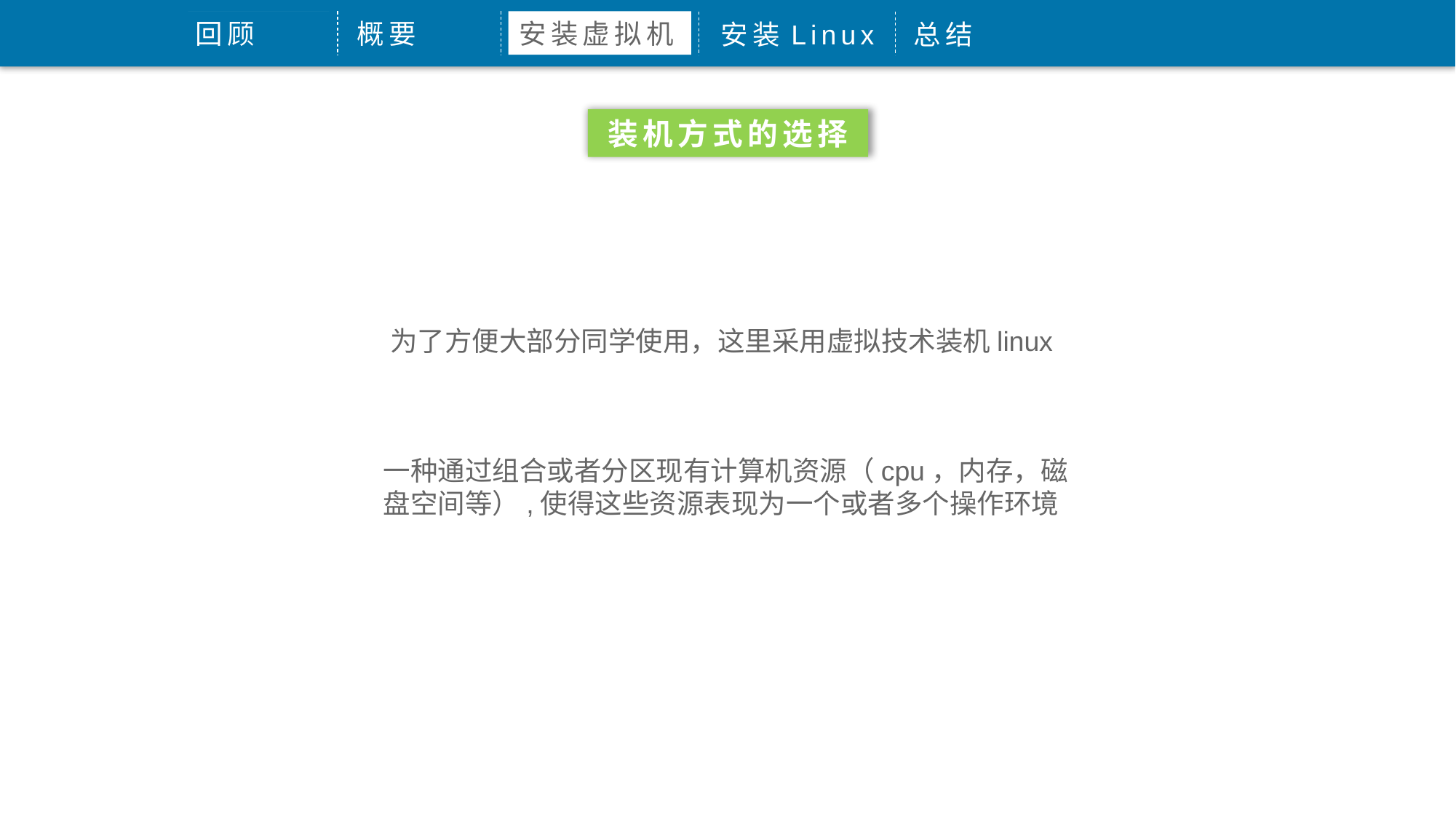

回顾
概要
安装虚拟机

安装Linux
总结
装机方式的选择
为了方便大部分同学使用，这里采用虚拟技术装机linux
一种通过组合或者分区现有计算机资源（cpu，内存，磁盘空间等）,使得这些资源表现为一个或者多个操作环境